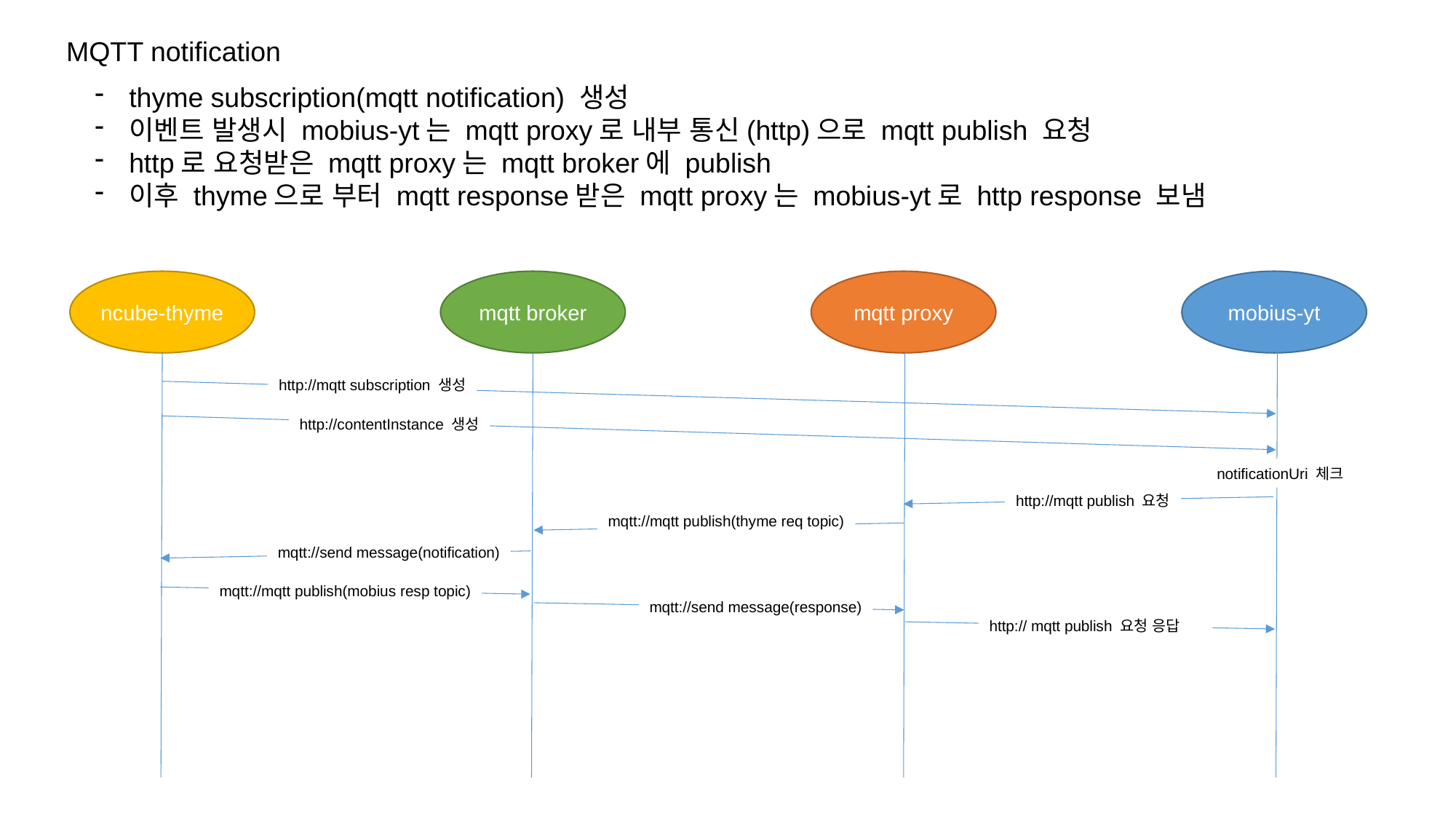

MQTT notification
thyme subscription(mqtt notification) 생성
이벤트 발생시 mobius-yt는 mqtt proxy로 내부 통신(http)으로 mqtt publish 요청
http로 요청받은 mqtt proxy는 mqtt broker에 publish
이후 thyme으로 부터 mqtt response받은 mqtt proxy는 mobius-yt로 http response 보냄
ncube-thyme
mqtt broker
mqtt proxy
mobius-yt
http://mqtt subscription 생성
http://contentInstance 생성
notificationUri 체크
http://mqtt publish 요청
mqtt://mqtt publish(thyme req topic)
mqtt://send message(notification)
mqtt://mqtt publish(mobius resp topic)
mqtt://send message(response)
http:// mqtt publish 요청 응답